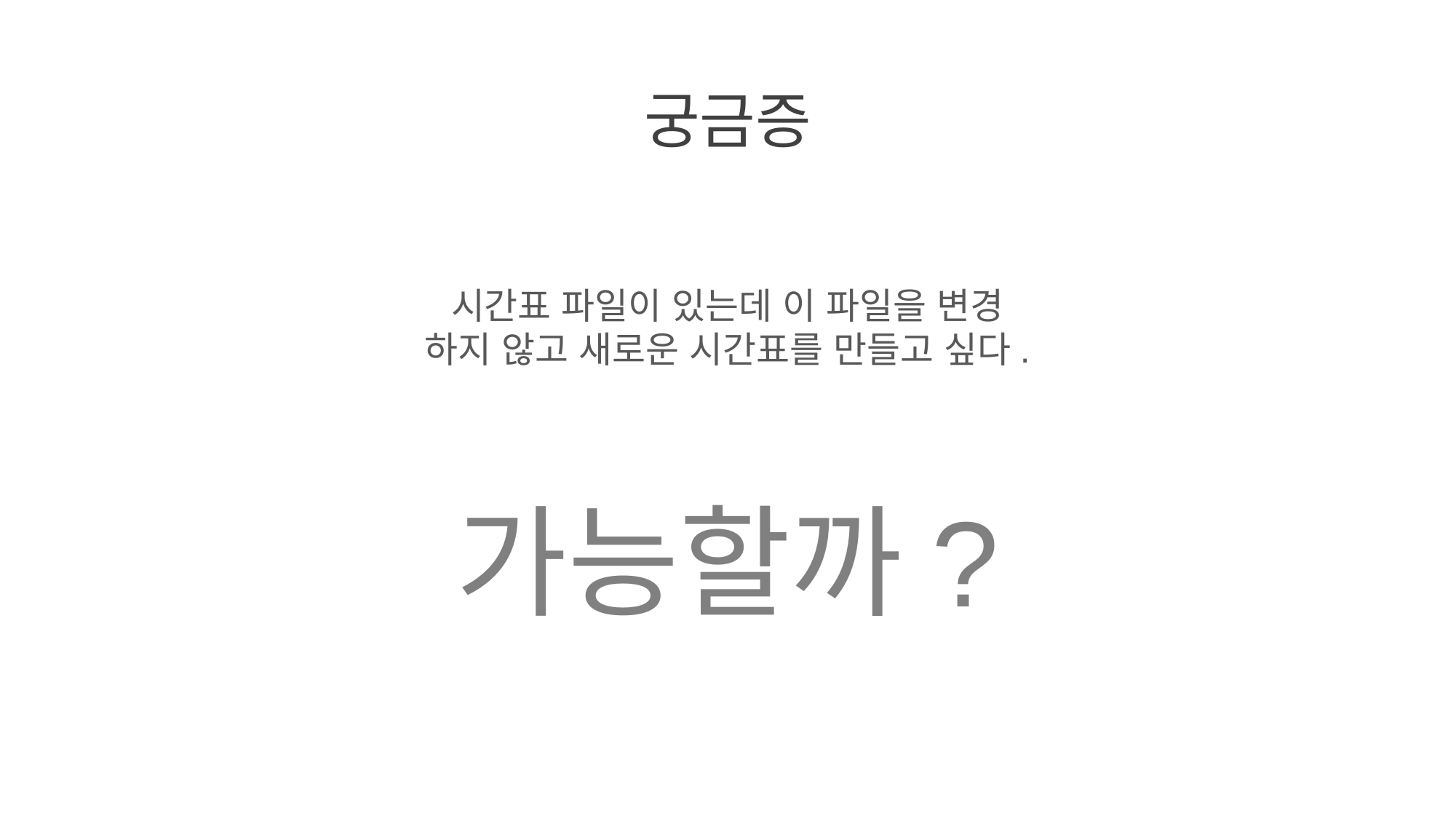

궁금증
시간표 파일이 있는데 이 파일을 변경
하지 않고 새로운 시간표를 만들고 싶다.
가능할까?